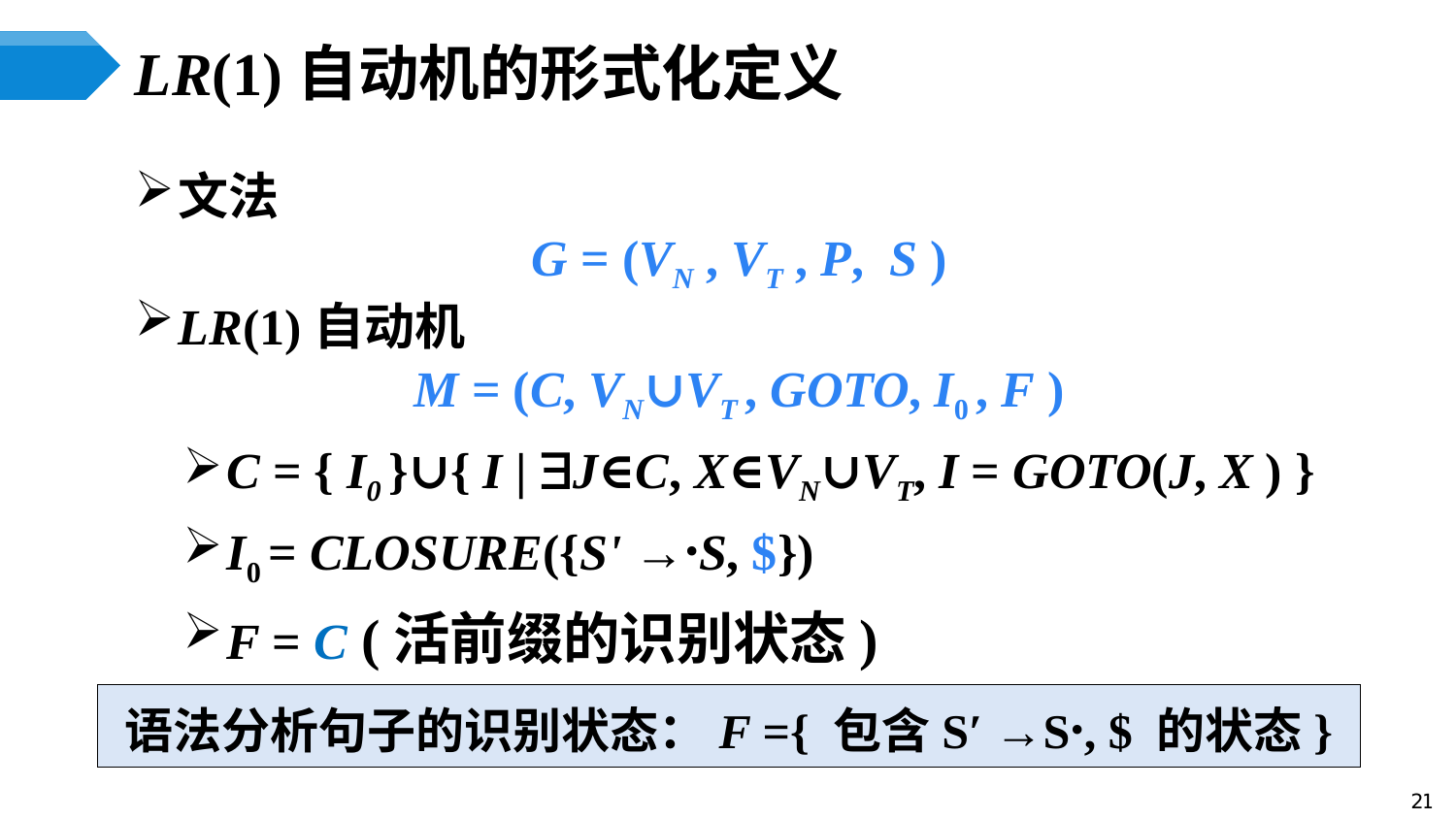

# LR(1)自动机的形式化定义
文法
G = (VN , VT , P,  S )
LR(1)自动机
M = (C, VN∪VT , GOTO, I0 , F )
C = { I0 }∪{ I | ∃J∈C, X∈VN∪VT, I = GOTO(J, X ) }
I0 = CLOSURE({S' →·S, $})
F = C (活前缀的识别状态)

语法分析句子的识别状态：F ={ 包含S′ →S·, $ 的状态}
21